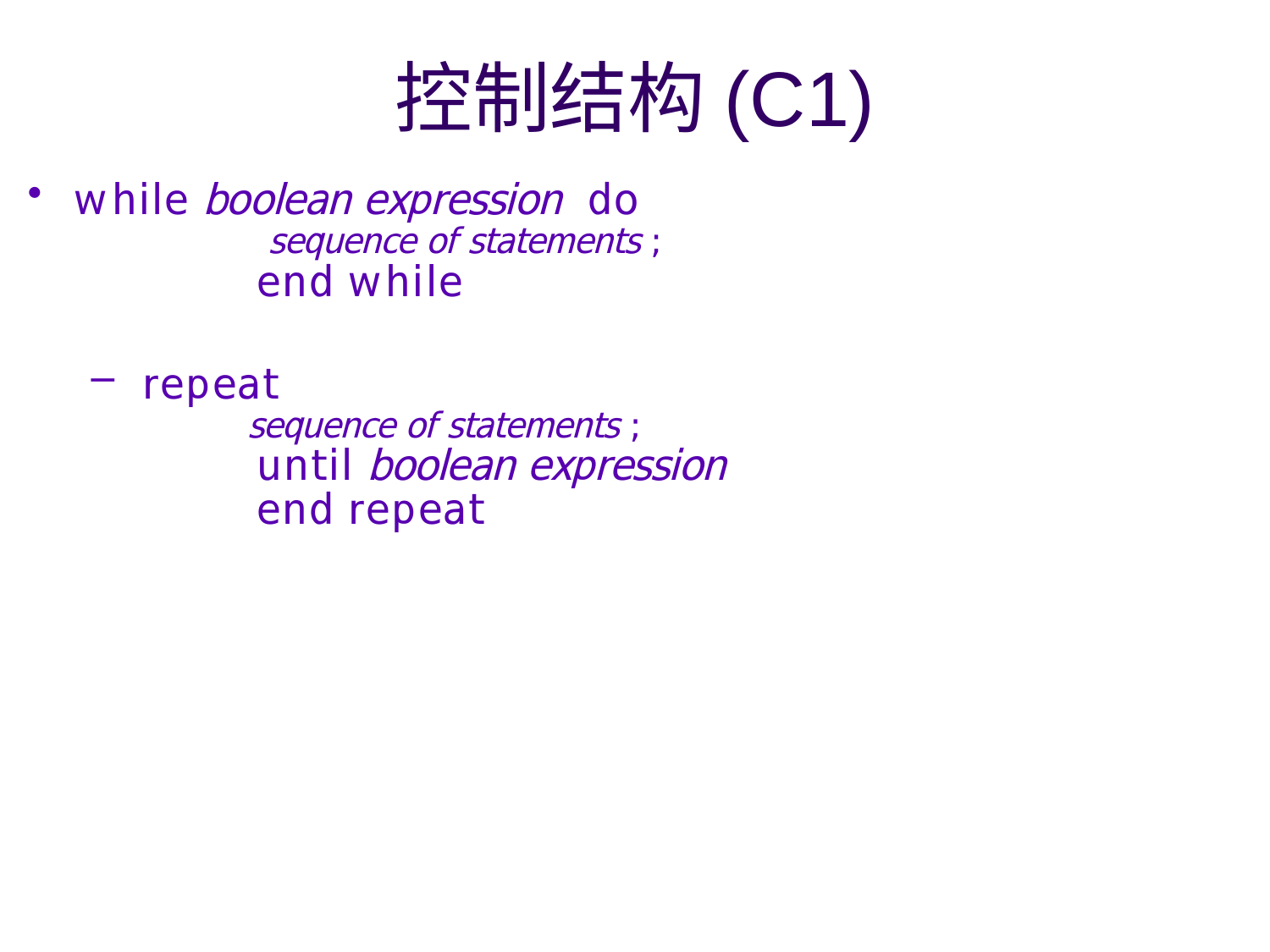

# 控制结构(C1)
while boolean expression  do
           sequence of statements ;
		end while

 repeat
         sequence of statements ;
		until boolean expression
		end repeat